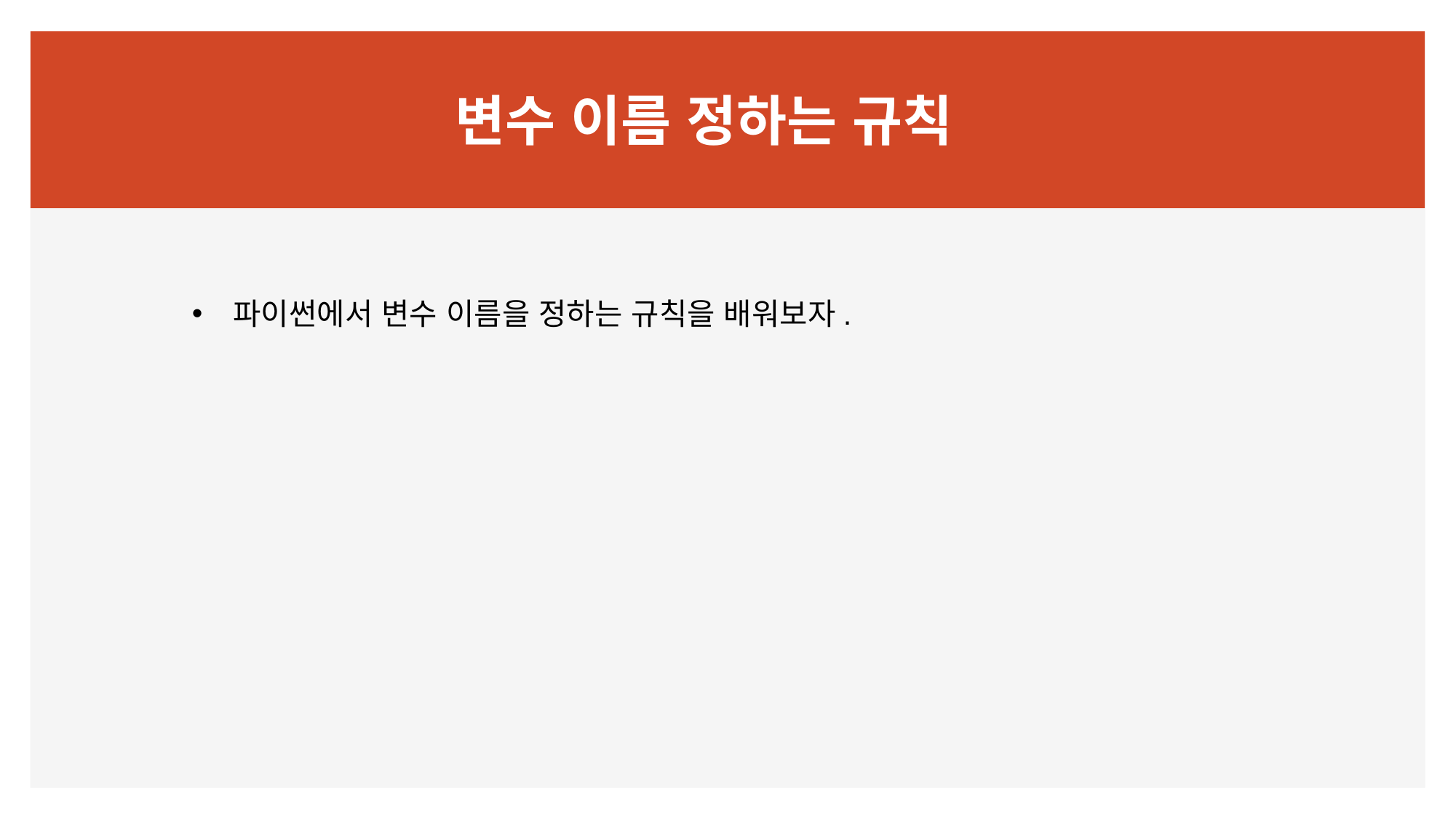

# 변수 이름 정하는 규칙
파이썬에서 변수 이름을 정하는 규칙을 배워보자.